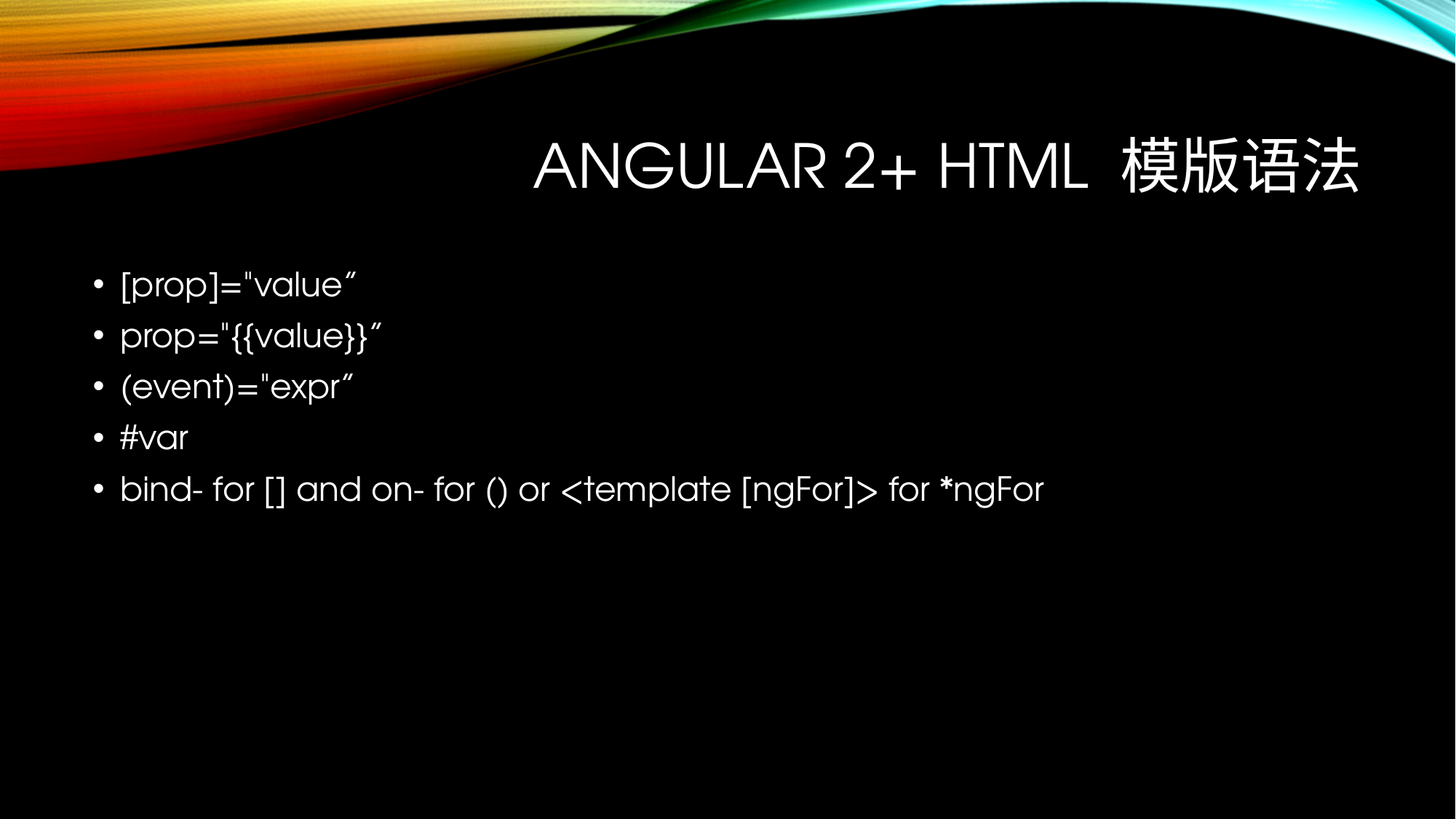

# Angular 2+ HTML 模版语法
[prop]="value”
prop="{{value}}”
(event)="expr”
#var
bind- for [] and on- for () or <template [ngFor]> for *ngFor